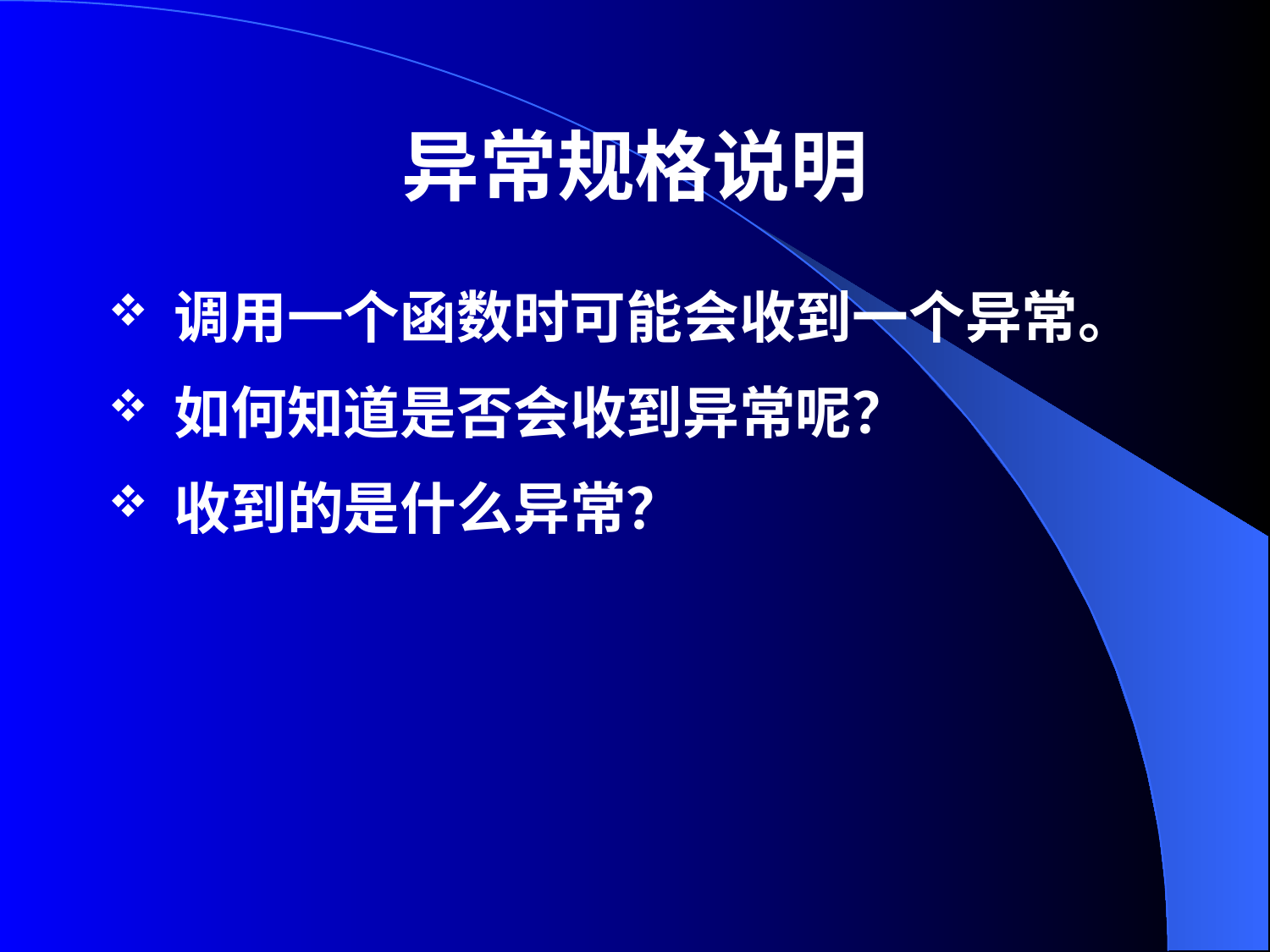

# 异常规格说明
调用一个函数时可能会收到一个异常。
如何知道是否会收到异常呢？
收到的是什么异常？